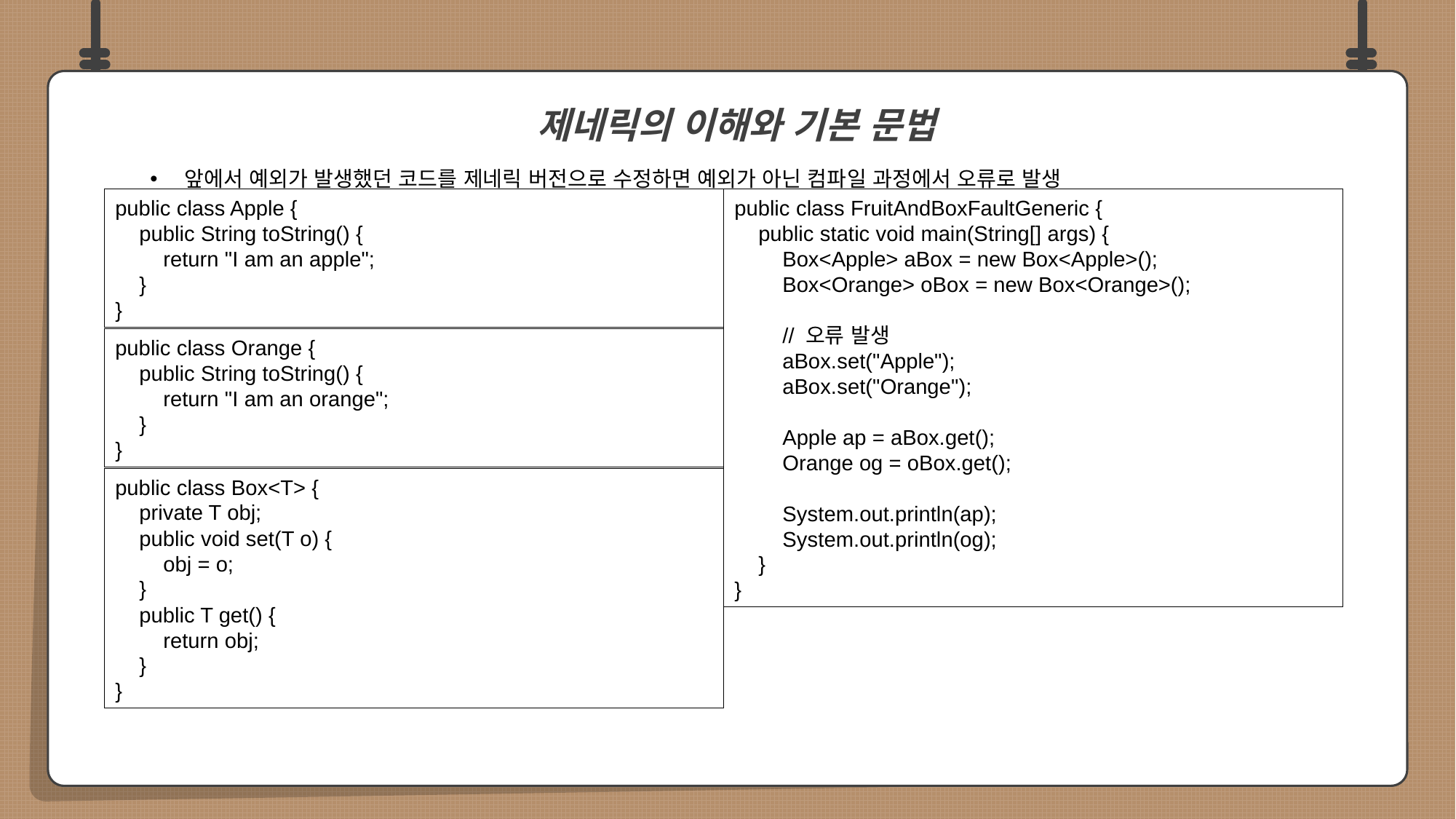

앞에서 예외가 발생했던 코드를 제네릭 버전으로 수정하면 예외가 아닌 컴파일 과정에서 오류로 발생
 제네릭의 이해와 기본 문법

public class Apple {
    public String toString() {
        return "I am an apple";
    }
}
public class FruitAndBoxFaultGeneric {
    public static void main(String[] args) {
        Box<Apple> aBox = new Box<Apple>();
        Box<Orange> oBox = new Box<Orange>();

        // 오류 발생
        aBox.set("Apple");
        aBox.set("Orange");

        Apple ap = aBox.get();
        Orange og = oBox.get();

        System.out.println(ap);
        System.out.println(og);
    }
}
public class Orange {
    public String toString() {
        return "I am an orange";
    }
}
public class Box<T> {
    private T obj;
    public void set(T o) {
        obj = o;
    }
    public T get() {
        return obj;
    }
}